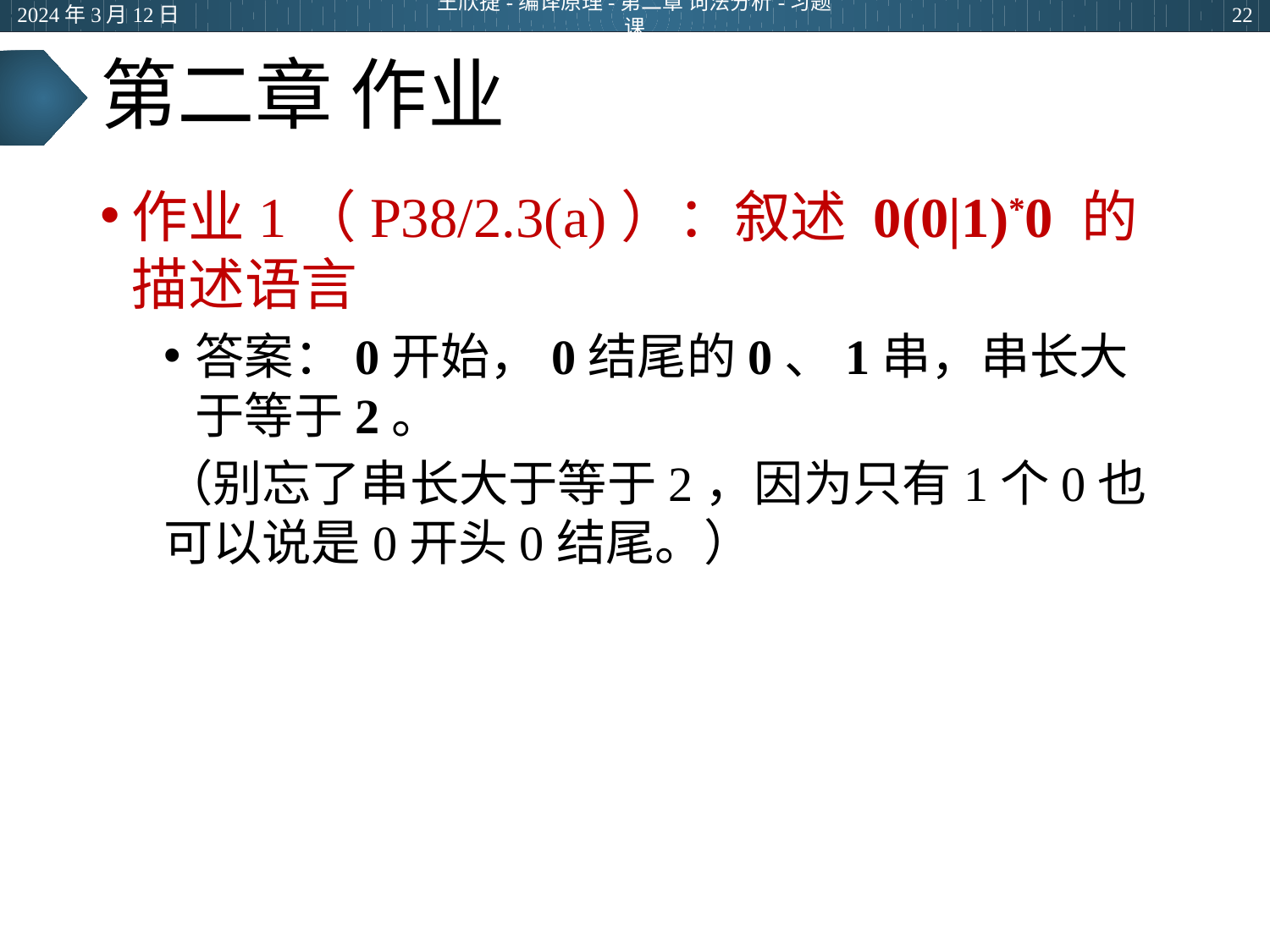

2024年3月12日
王欣捷-编译原理-第二章 词法分析-习题课
22
# 第二章 作业
作业1（P38/2.3(a)）：叙述 0(0|1)*0 的描述语言
答案：0开始，0结尾的0、1串，串长大于等于2。
（别忘了串长大于等于2，因为只有1个0也可以说是0开头0结尾。）